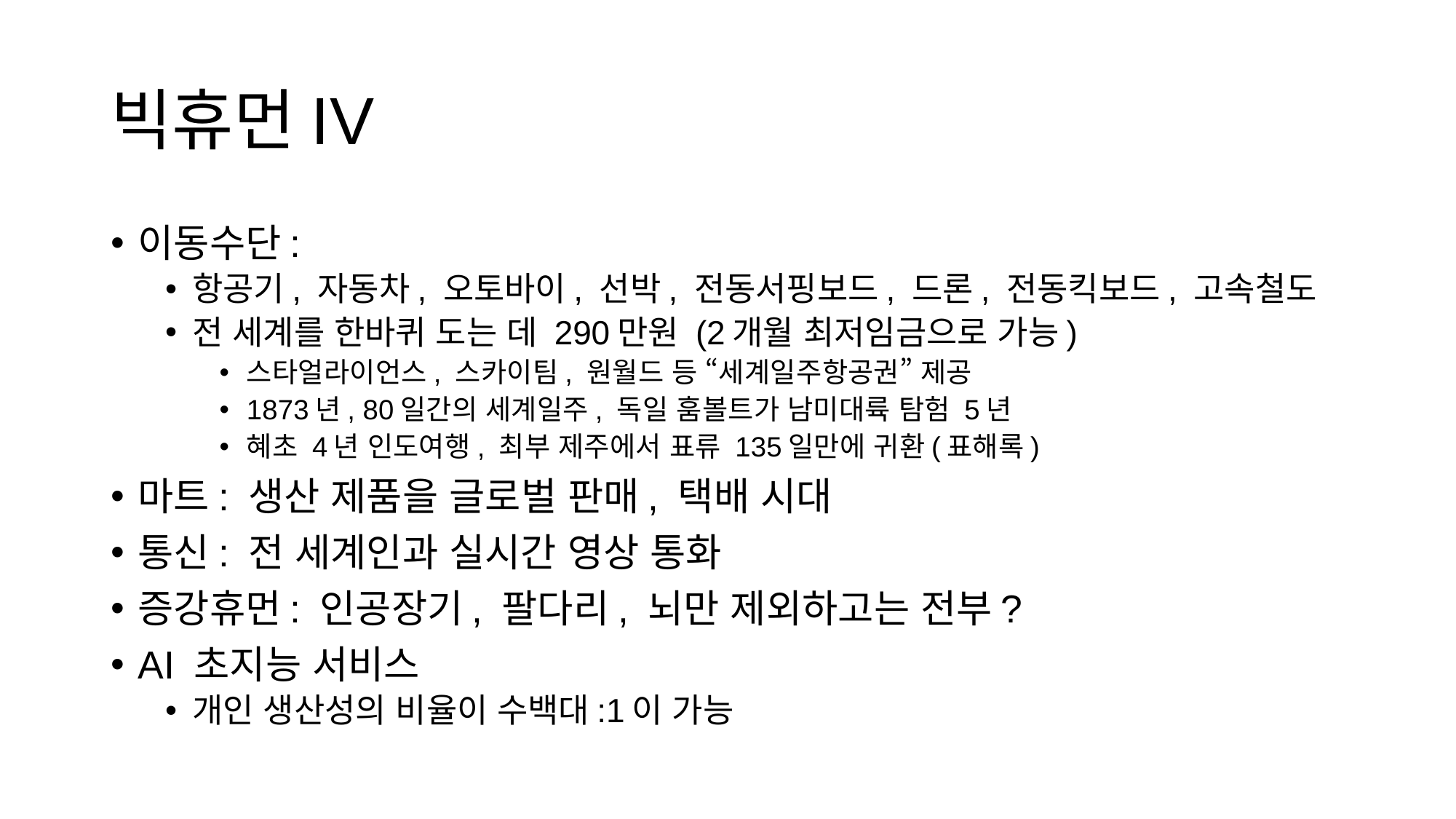

# 빅휴먼IV
이동수단:
항공기, 자동차, 오토바이, 선박, 전동서핑보드, 드론, 전동킥보드, 고속철도
전 세계를 한바퀴 도는 데 290만원 (2개월 최저임금으로 가능)
스타얼라이언스, 스카이팀, 원월드 등 “세계일주항공권” 제공
1873년, 80일간의 세계일주, 독일 훔볼트가 남미대륙 탐험 5년
혜초 4년 인도여행, 최부 제주에서 표류 135일만에 귀환(표해록)
마트: 생산 제품을 글로벌 판매, 택배 시대
통신: 전 세계인과 실시간 영상 통화
증강휴먼: 인공장기, 팔다리, 뇌만 제외하고는 전부?
AI 초지능 서비스
개인 생산성의 비율이 수백대:1이 가능